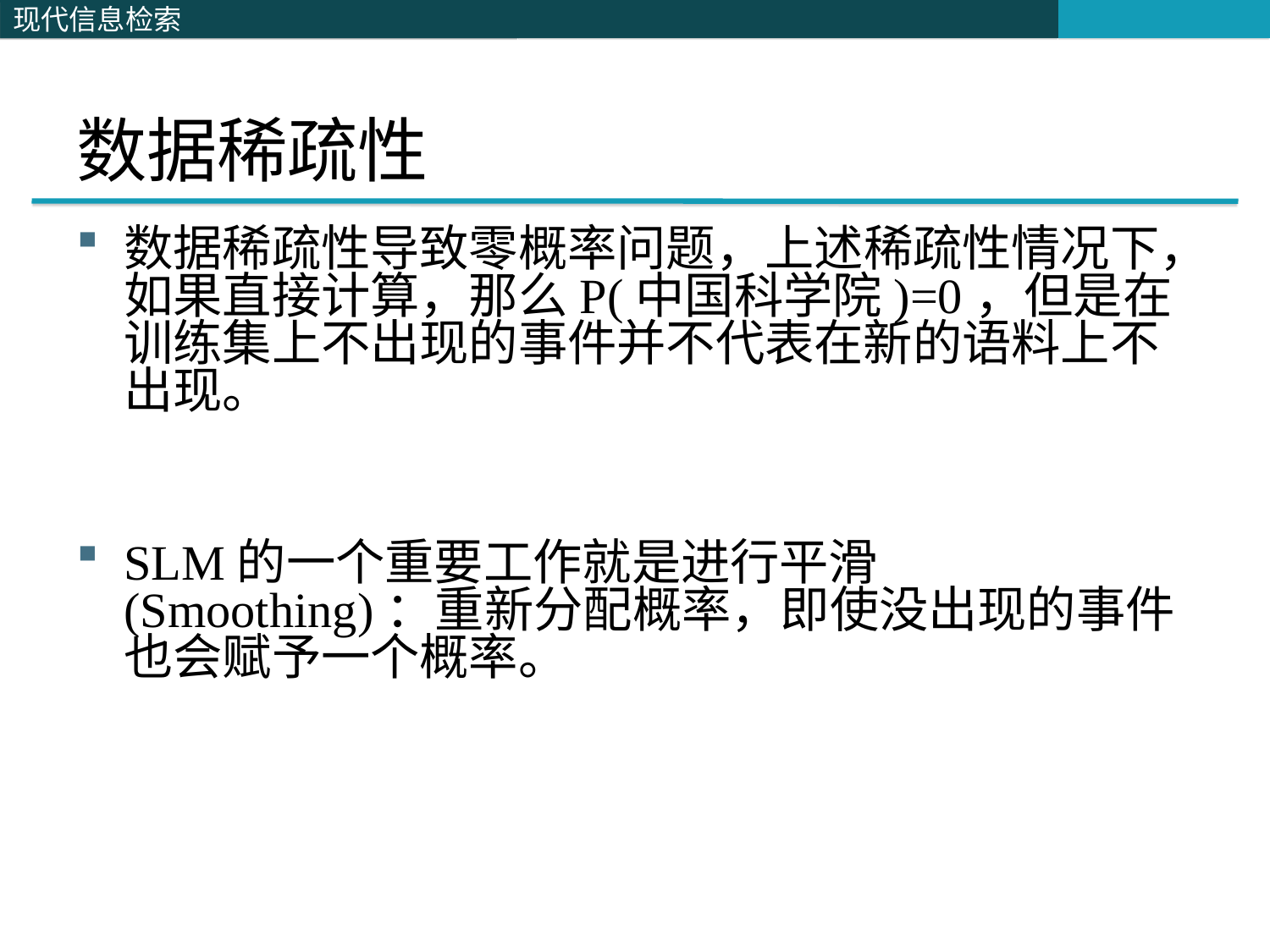

# 数据稀疏性
数据稀疏性导致零概率问题，上述稀疏性情况下，如果直接计算，那么P(中国科学院)=0，但是在训练集上不出现的事件并不代表在新的语料上不出现。

SLM的一个重要工作就是进行平滑(Smoothing)：重新分配概率，即使没出现的事件也会赋予一个概率。